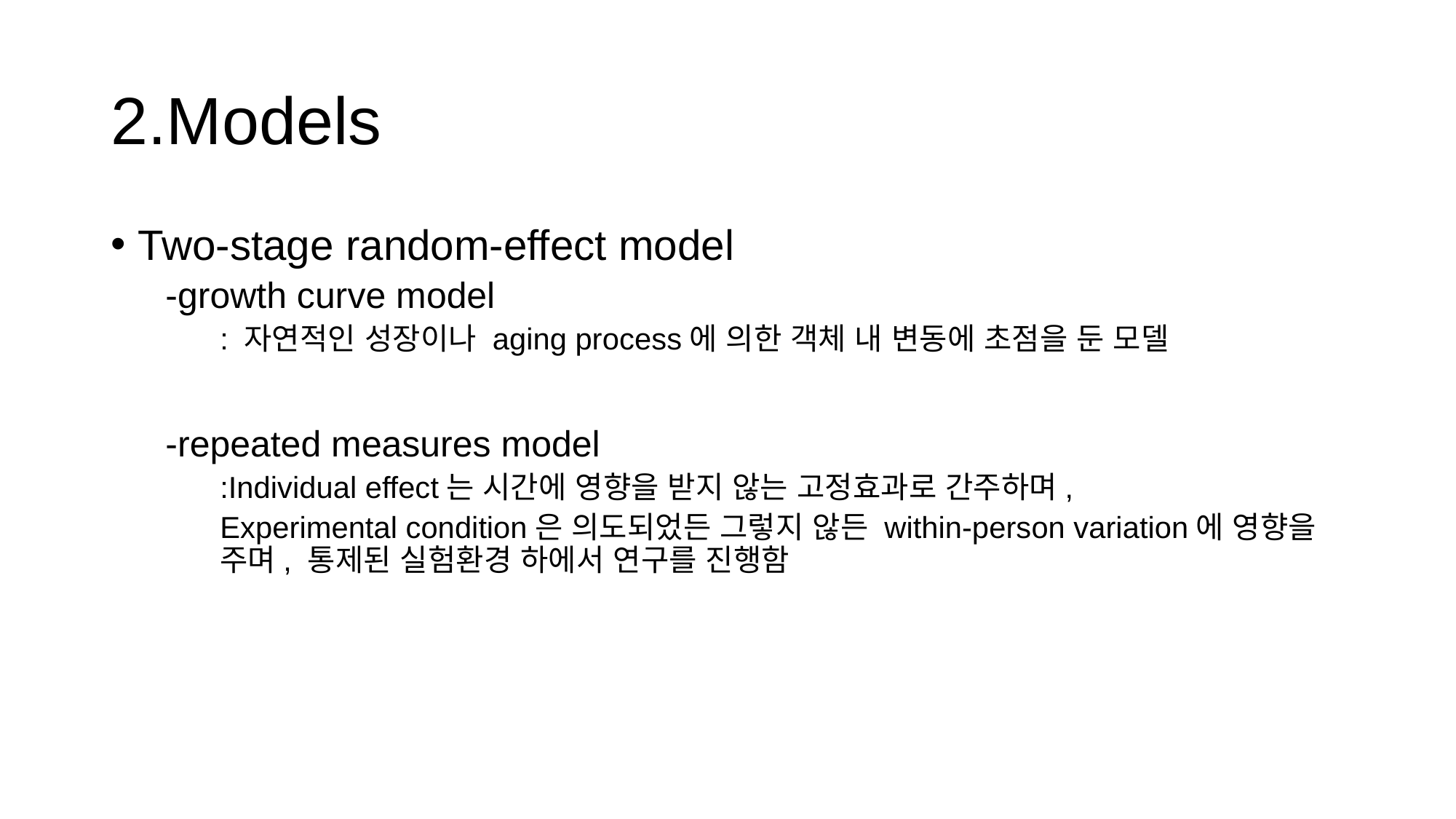

# 2.Models
Two-stage random-effect model
-growth curve model
: 자연적인 성장이나 aging process에 의한 객체 내 변동에 초점을 둔 모델

-repeated measures model
:Individual effect는 시간에 영향을 받지 않는 고정효과로 간주하며,
Experimental condition은 의도되었든 그렇지 않든 within-person variation에 영향을 주며, 통제된 실험환경 하에서 연구를 진행함